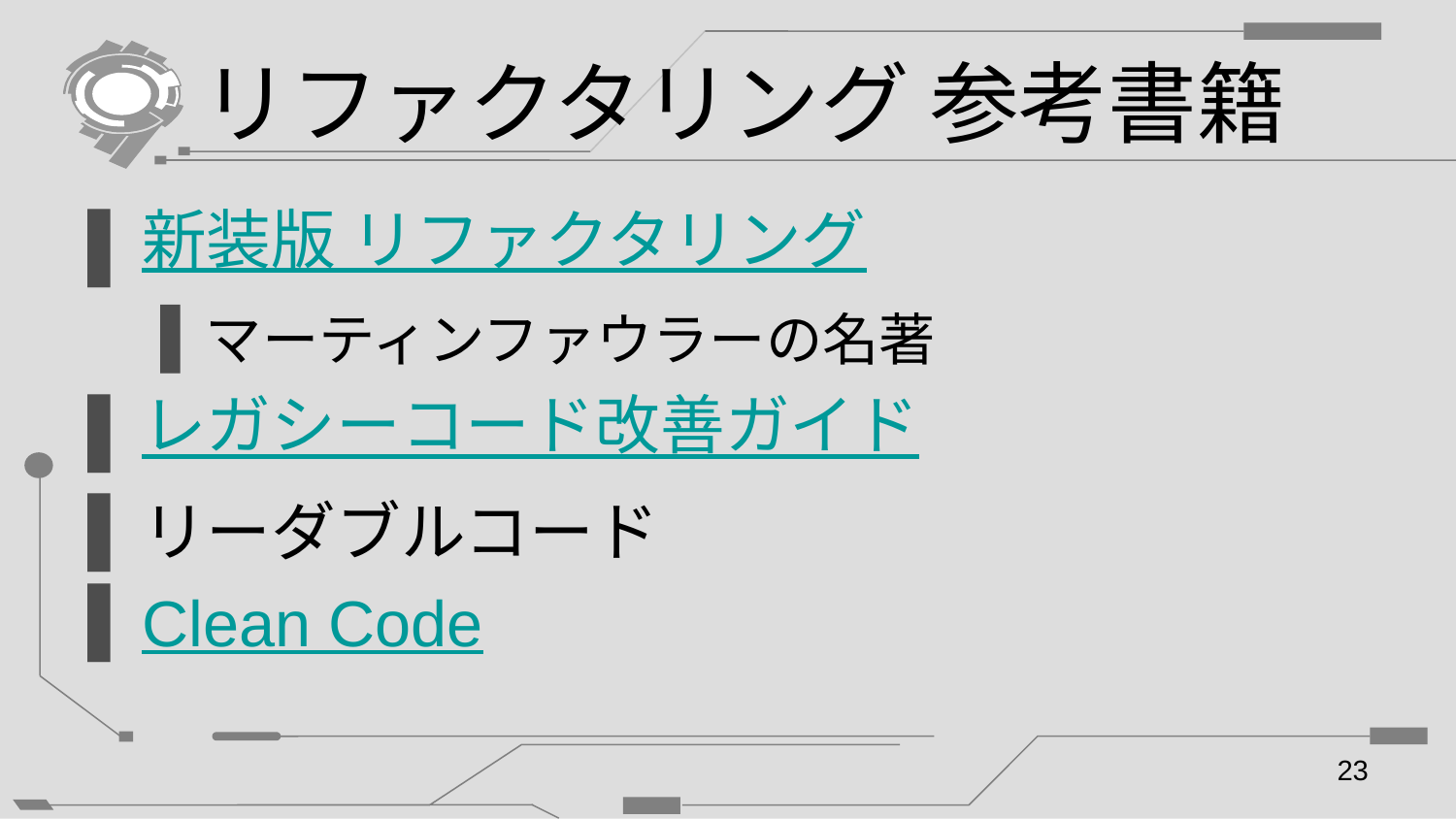

# リファクタリング 参考書籍
新装版 リファクタリング
マーティンファウラーの名著
レガシーコード改善ガイド
リーダブルコード
Clean Code
23